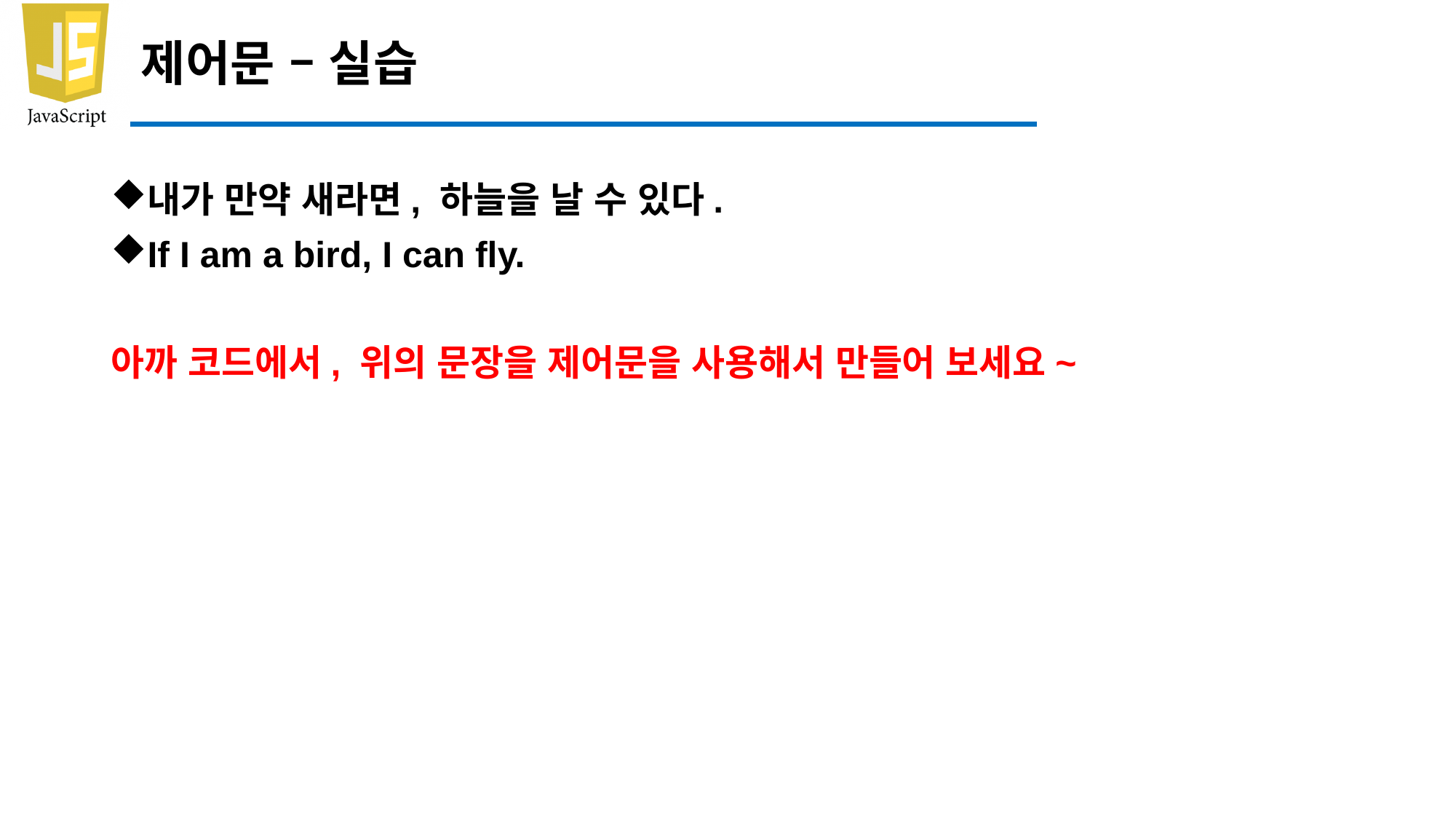

# 제어문 – 실습
내가 만약 새라면, 하늘을 날 수 있다.
If I am a bird, I can fly.

아까 코드에서, 위의 문장을 제어문을 사용해서 만들어 보세요~